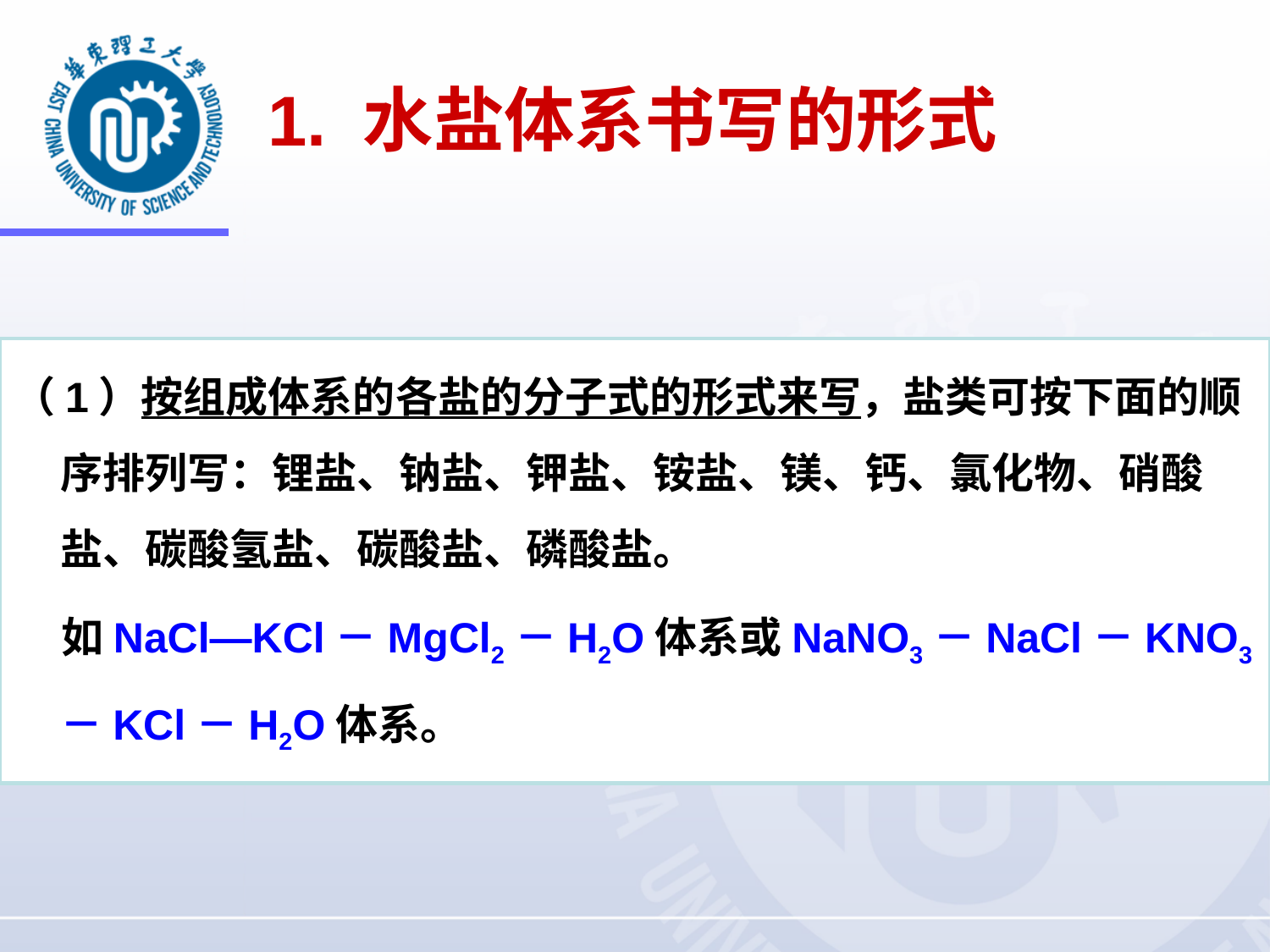

# 1. 水盐体系书写的形式
（1）按组成体系的各盐的分子式的形式来写，盐类可按下面的顺序排列写：锂盐、钠盐、钾盐、铵盐、镁、钙、氯化物、硝酸盐、碳酸氢盐、碳酸盐、磷酸盐。
    如NaCl—KCl－MgCl2－H2O体系或NaNO3－NaCl－KNO3－KCl－H2O体系。